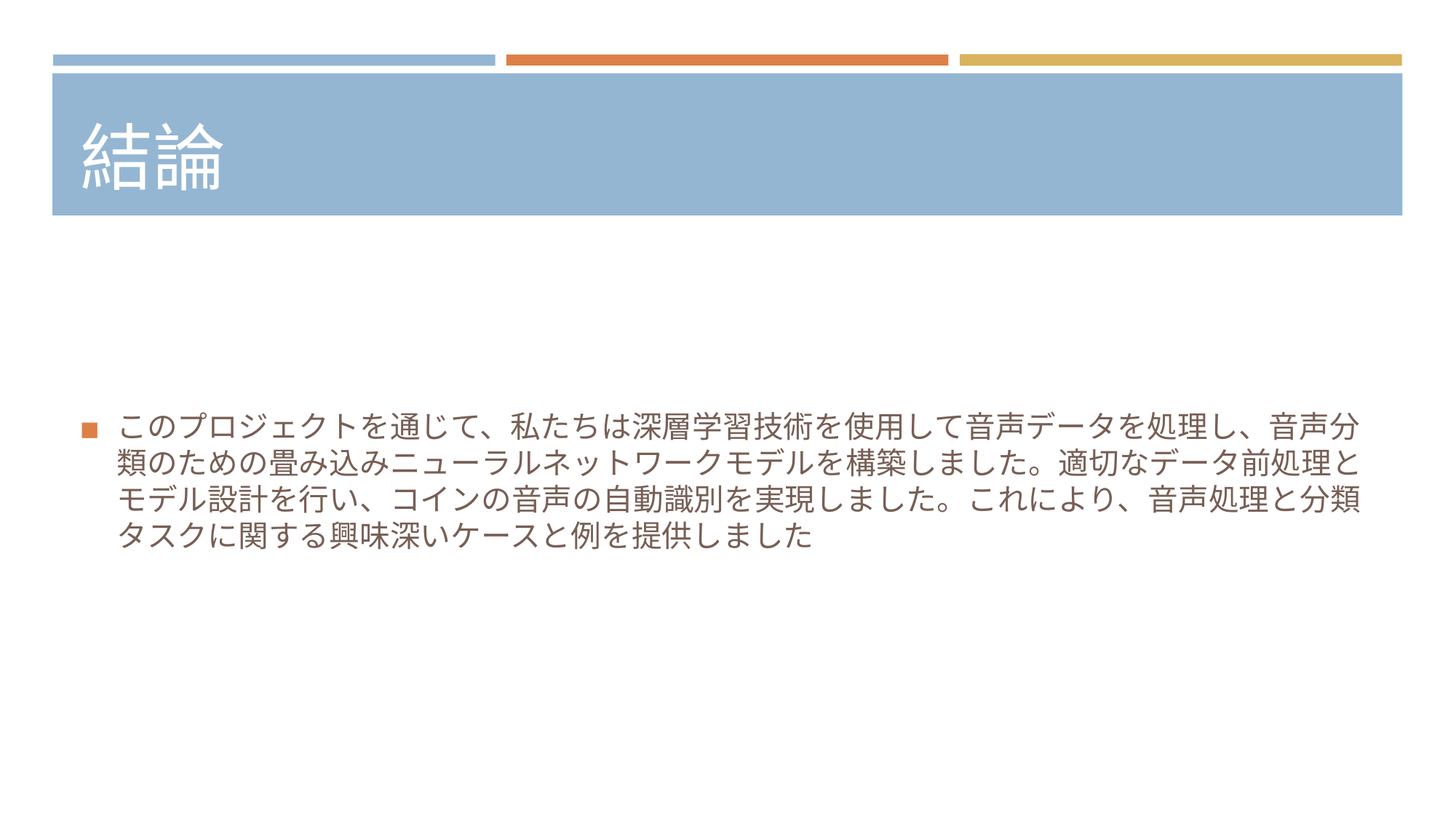

# 結論
このプロジェクトを通じて、私たちは深層学習技術を使用して音声データを処理し、音声分類のための畳み込みニューラルネットワークモデルを構築しました。適切なデータ前処理とモデル設計を行い、コインの音声の自動識別を実現しました。これにより、音声処理と分類タスクに関する興味深いケースと例を提供しました